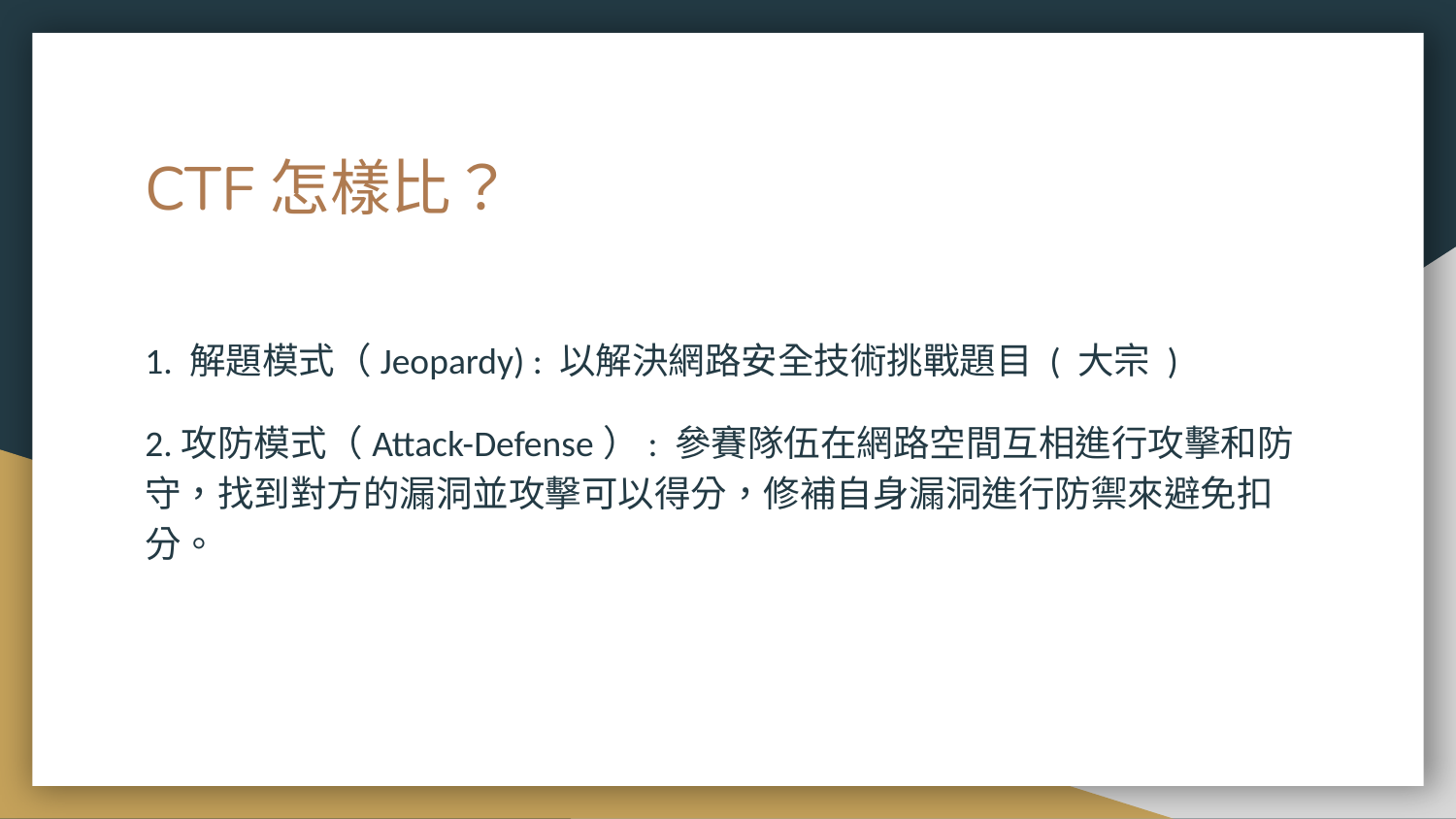

# CTF怎樣比？
1. 解題模式（Jeopardy) : 以解決網路安全技術挑戰題目 ( 大宗 )
2.攻防模式（Attack-Defense）: 參賽隊伍在網路空間互相進行攻擊和防守，找到對方的漏洞並攻擊可以得分，修補自身漏洞進行防禦來避免扣分。